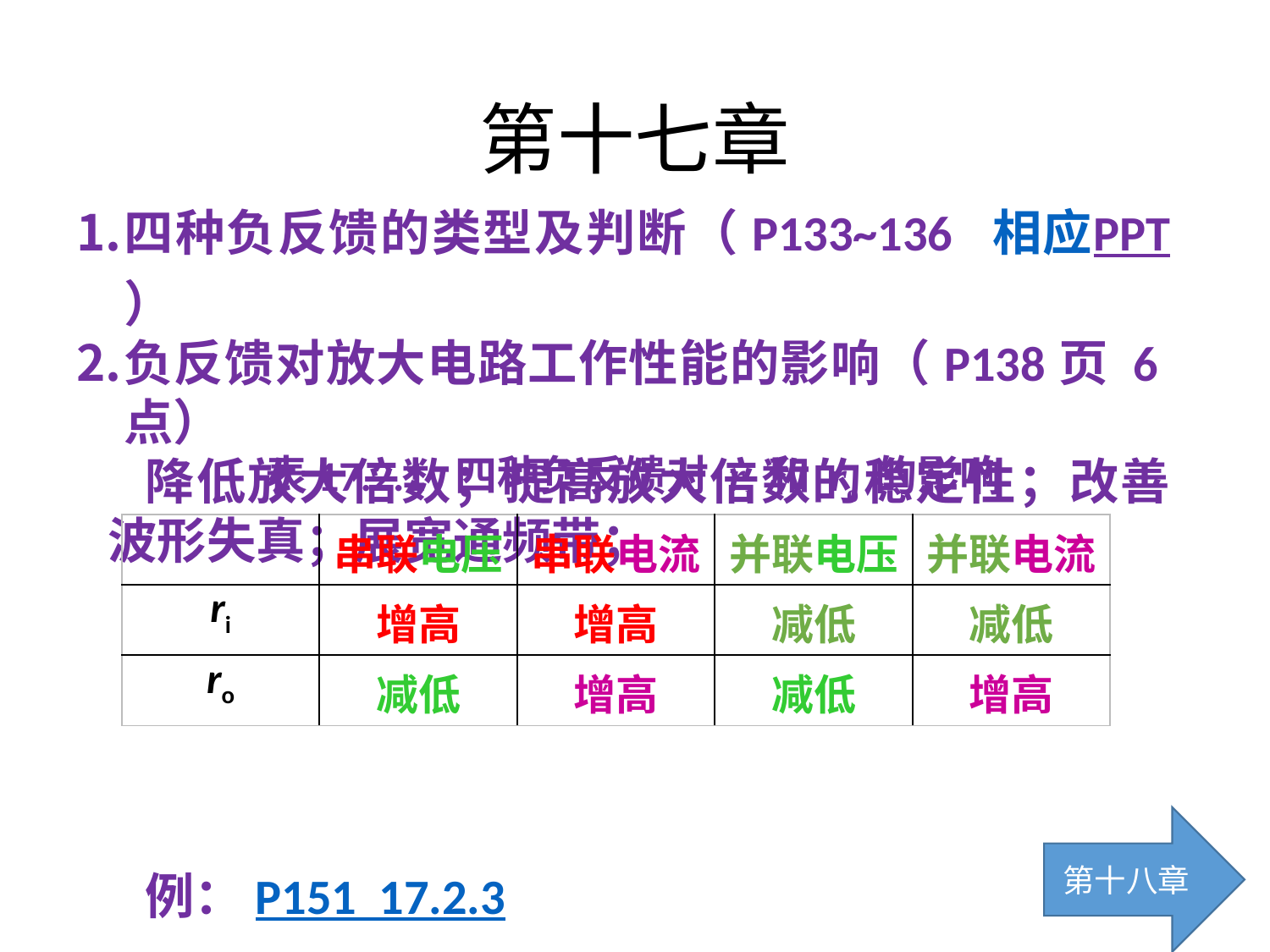

# 第十七章
四种负反馈的类型及判断（P133~136  相应PPT）
负反馈对放大电路工作性能的影响（P138页 6点）
降低放大倍数；提高放大倍数的稳定性；改善波形失真；展宽通频带；

例：P151  17.2.3
表17.2.1  四种负反馈对 ri 和 ro 的影响
|  | 串联电压 | 串联电流 | 并联电压 | 并联电流 |
| --- | --- | --- | --- | --- |
| ri | 增高 | 增高 | 减低 | 减低 |
| ro | 减低 | 增高 | 减低 | 增高 |
第十八章